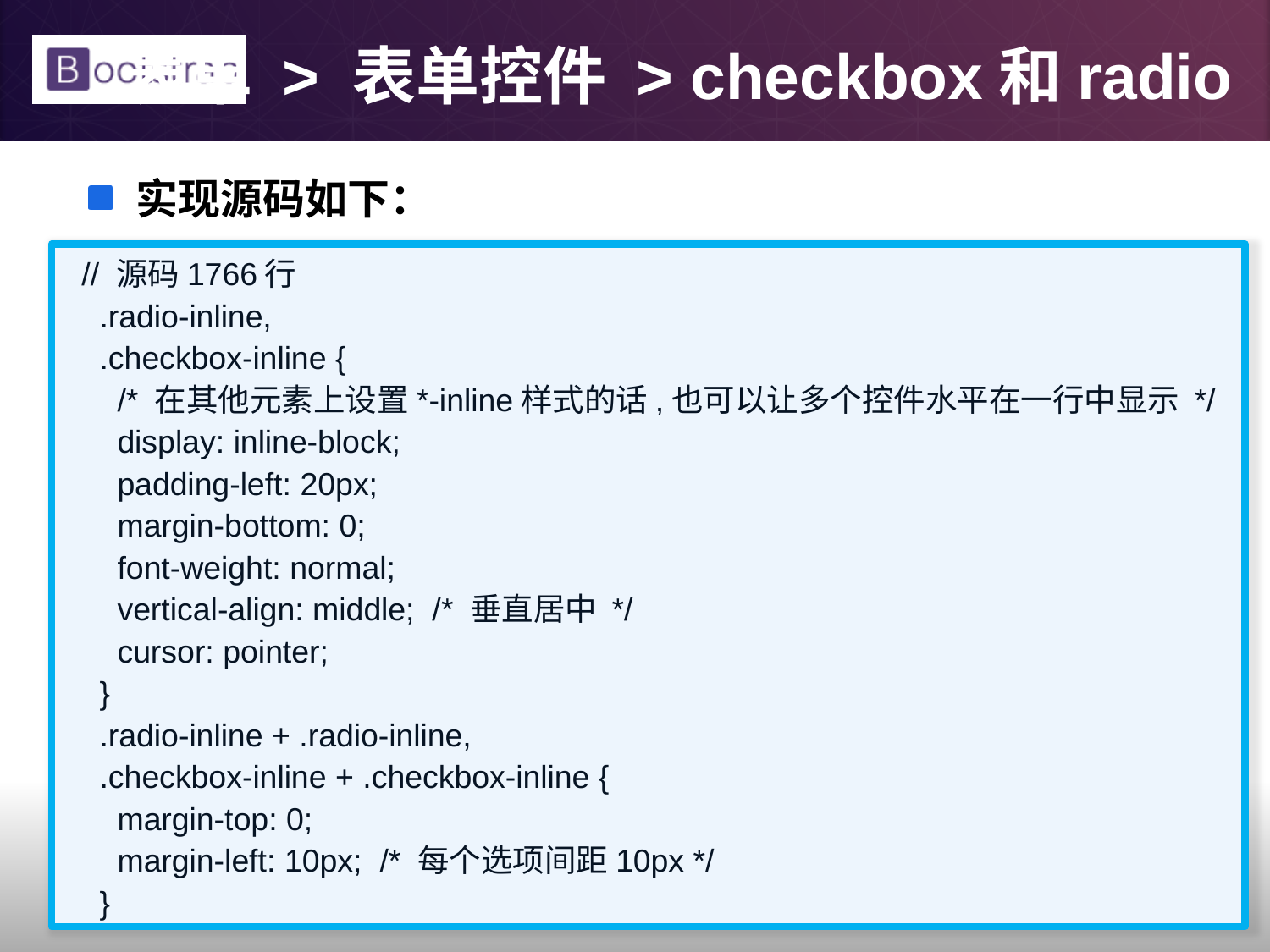

# 表单 > 表单控件 > checkbox和radio
实现源码如下：
  // 源码1766行
    .radio-inline,
    .checkbox-inline {
      /* 在其他元素上设置*-inline样式的话,也可以让多个控件水平在一行中显示 */
      display: inline-block;
      padding-left: 20px;
      margin-bottom: 0;
      font-weight: normal;
      vertical-align: middle;  /* 垂直居中 */
      cursor: pointer;
    }
    .radio-inline + .radio-inline,
    .checkbox-inline + .checkbox-inline {
      margin-top: 0;
      margin-left: 10px;  /* 每个选项间距10px */
    }